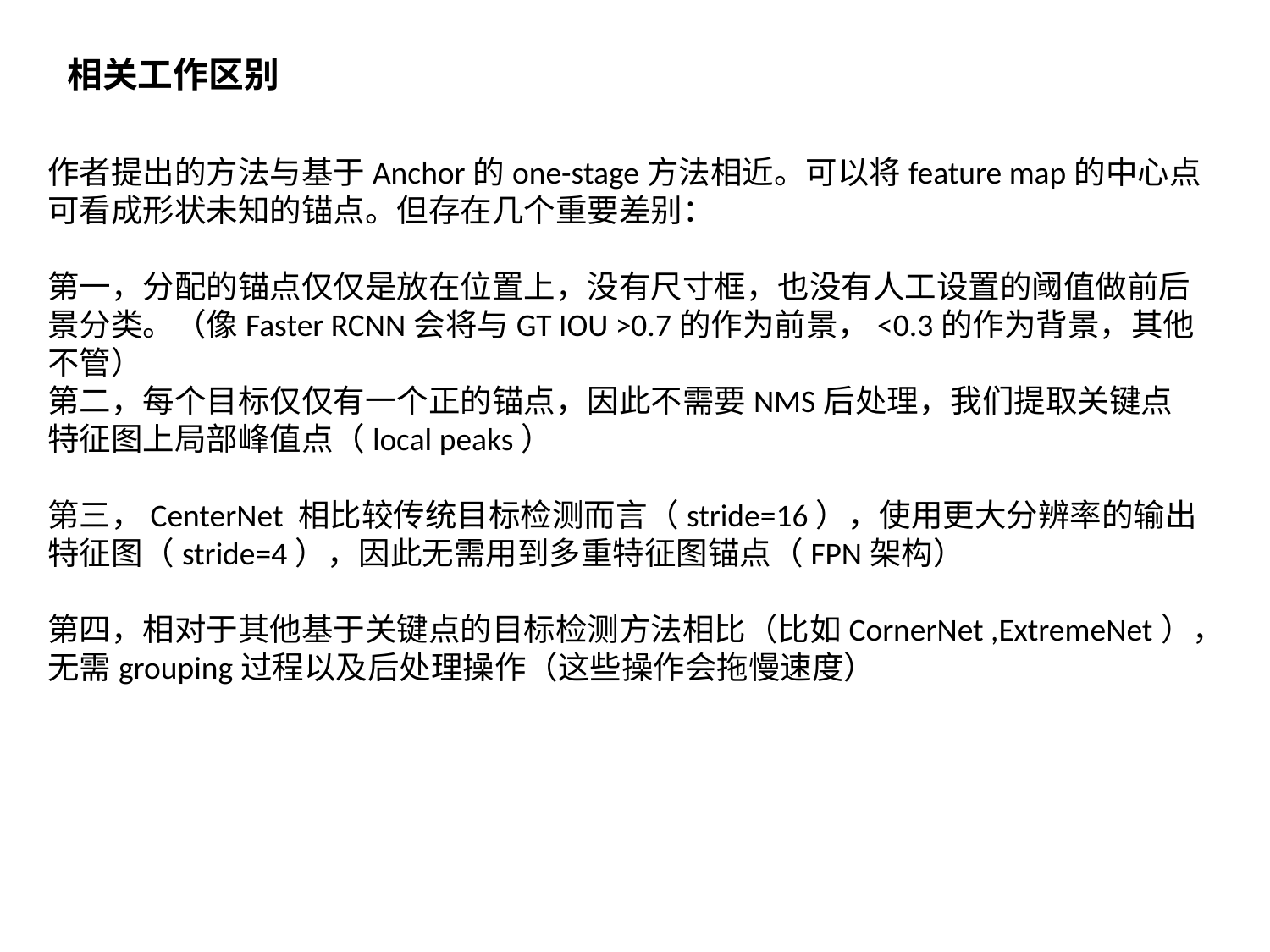

相关工作区别
作者提出的方法与基于Anchor的one-stage方法相近。可以将feature map的中心点可看成形状未知的锚点。但存在几个重要差别：

第一，分配的锚点仅仅是放在位置上，没有尺寸框，也没有人工设置的阈值做前后景分类。（像Faster RCNN会将与GT IOU >0.7的作为前景，<0.3的作为背景，其他不管）
第二，每个目标仅仅有一个正的锚点，因此不需要NMS后处理，我们提取关键点特征图上局部峰值点（local peaks）

第三，CenterNet 相比较传统目标检测而言（stride=16），使用更大分辨率的输出特征图（stride=4），因此无需用到多重特征图锚点（FPN架构）

第四，相对于其他基于关键点的目标检测方法相比（比如CornerNet ,ExtremeNet），无需grouping过程以及后处理操作（这些操作会拖慢速度）